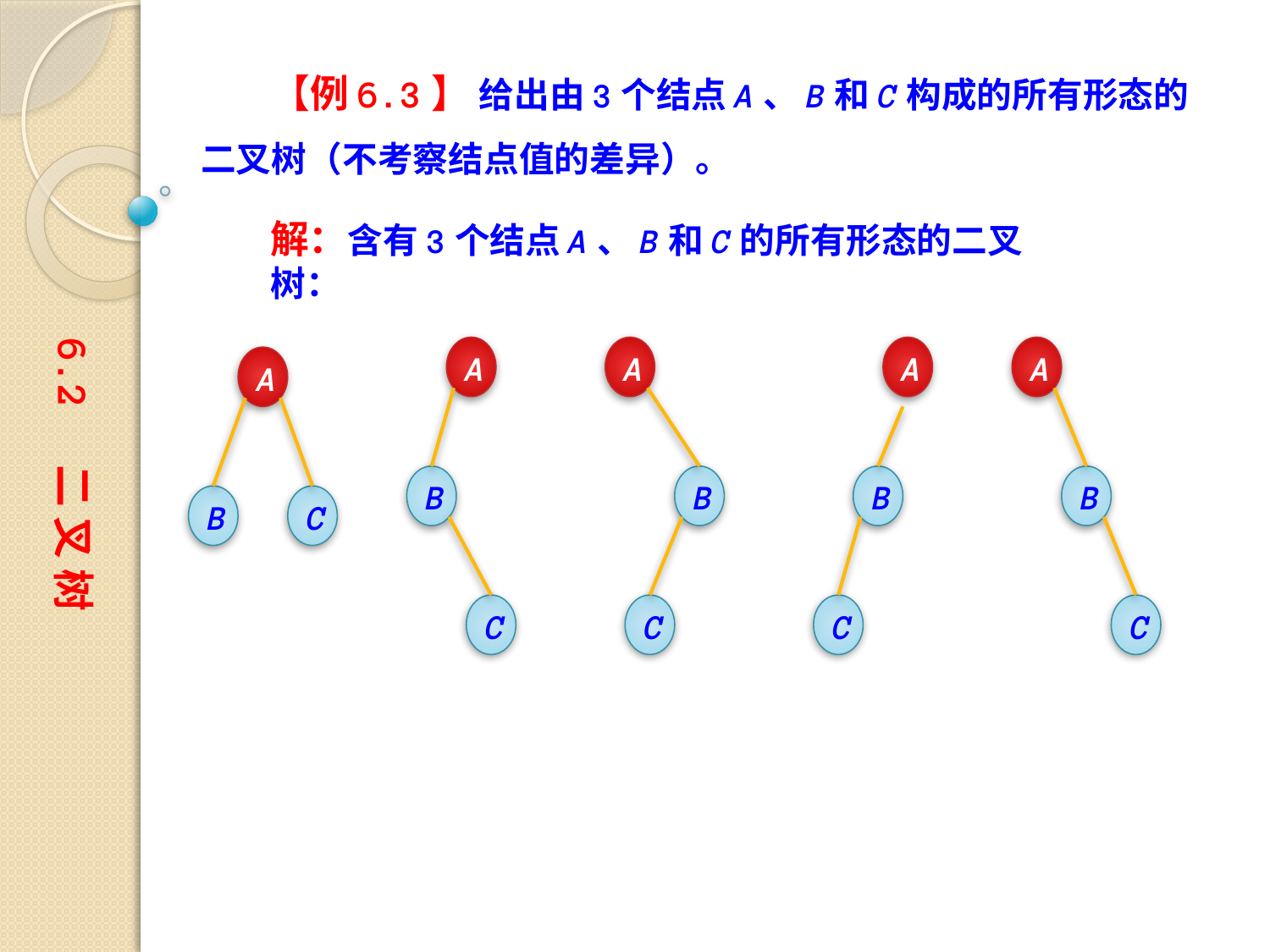

【例6.3】 给出由3个结点A、B和C构成的所有形态的二叉树（不考察结点值的差异）。
解：含有3个结点A、B和C的所有形态的二叉树：
6.2  二 叉 树
A
A
A
A
A

B
B
B
B
B
C
C
C
C
C